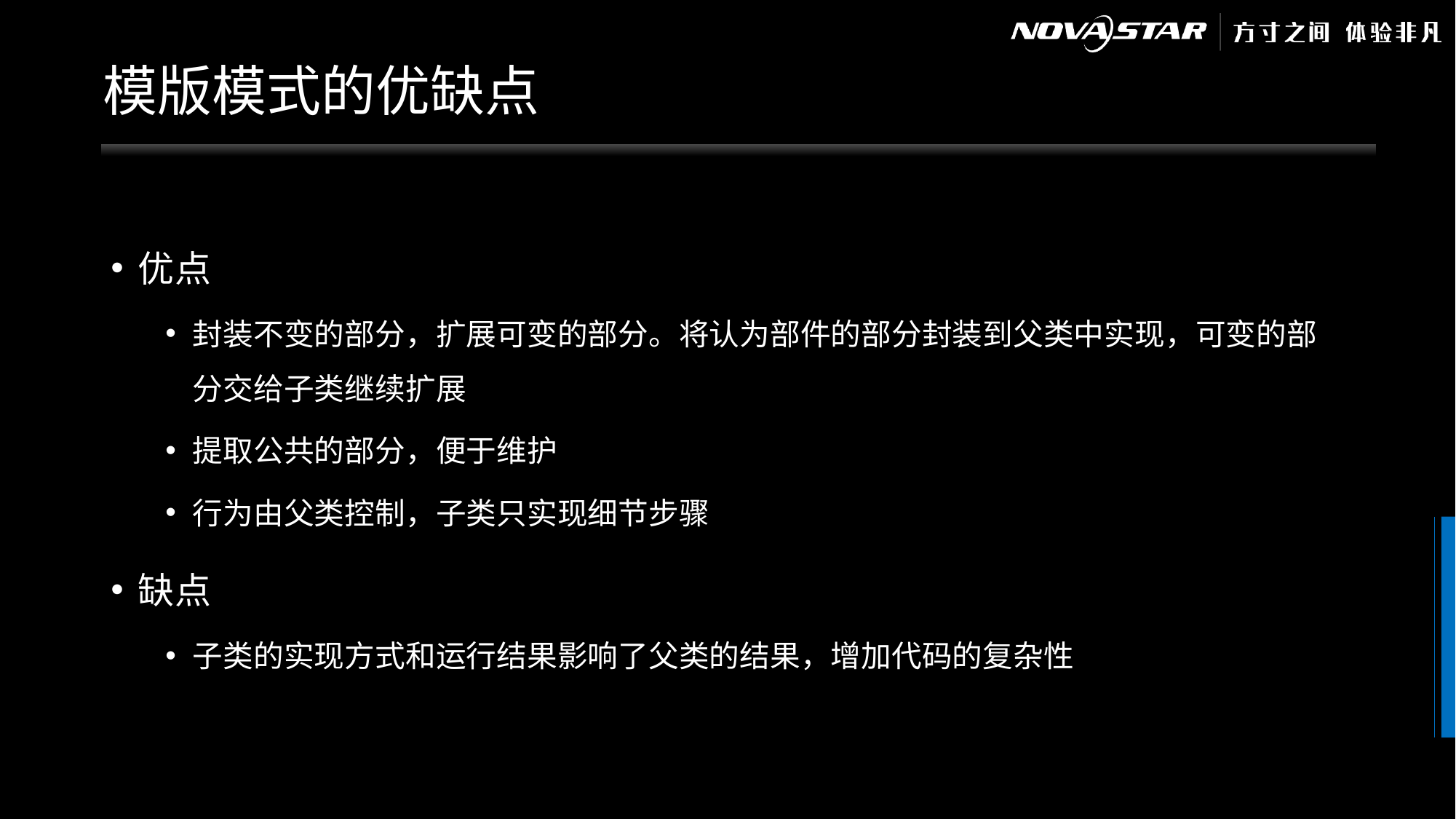

# 模版模式的优缺点

优点
封装不变的部分，扩展可变的部分。将认为部件的部分封装到父类中实现，可变的部分交给子类继续扩展
提取公共的部分，便于维护
行为由父类控制，子类只实现细节步骤
缺点
子类的实现方式和运行结果影响了父类的结果，增加代码的复杂性